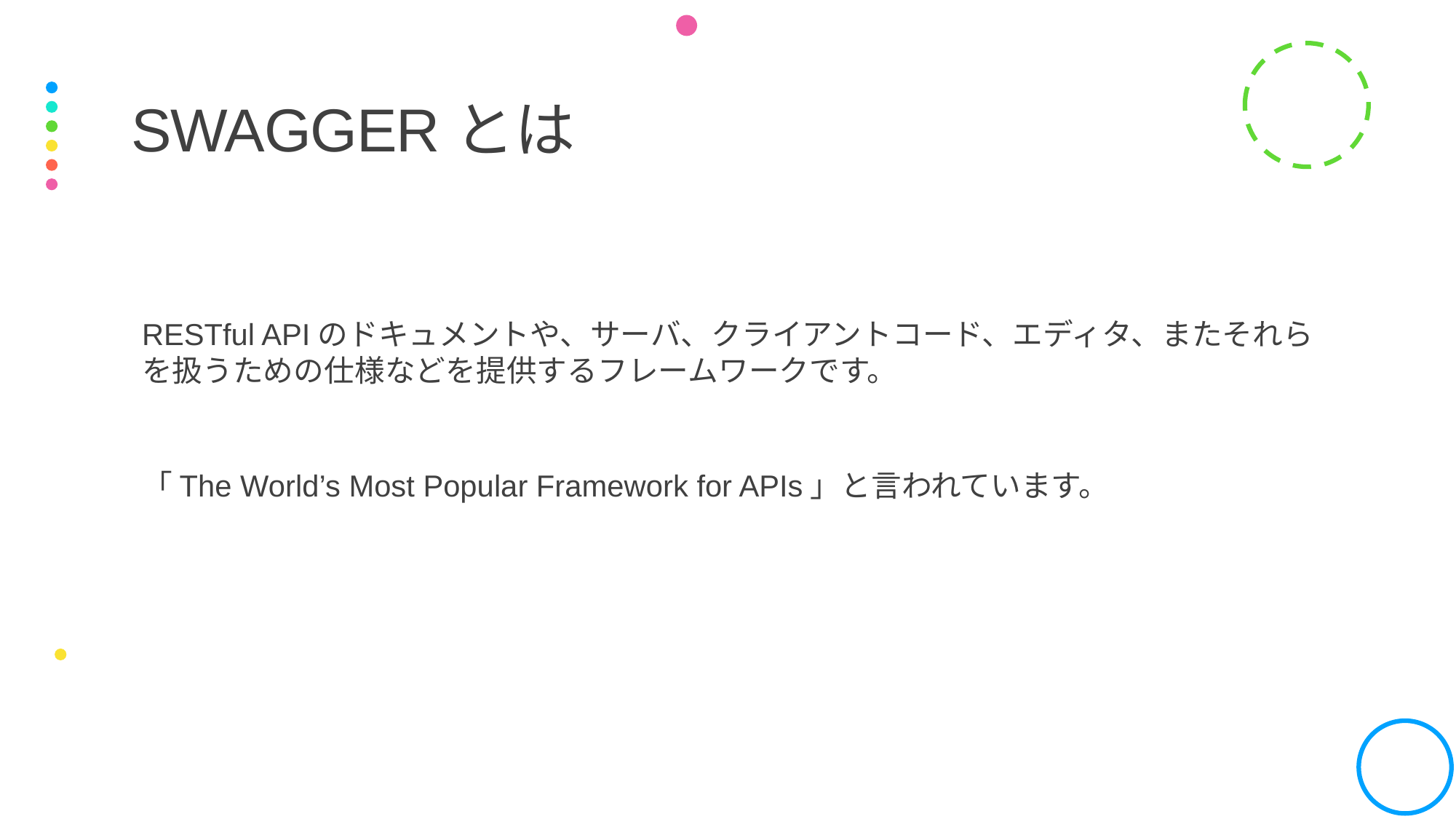

# Swaggerとは

RESTful APIのドキュメントや、サーバ、クライアントコード、エディタ、またそれらを扱うための仕様などを提供するフレームワークです。

「The World’s Most Popular Framework for APIs」と言われています。